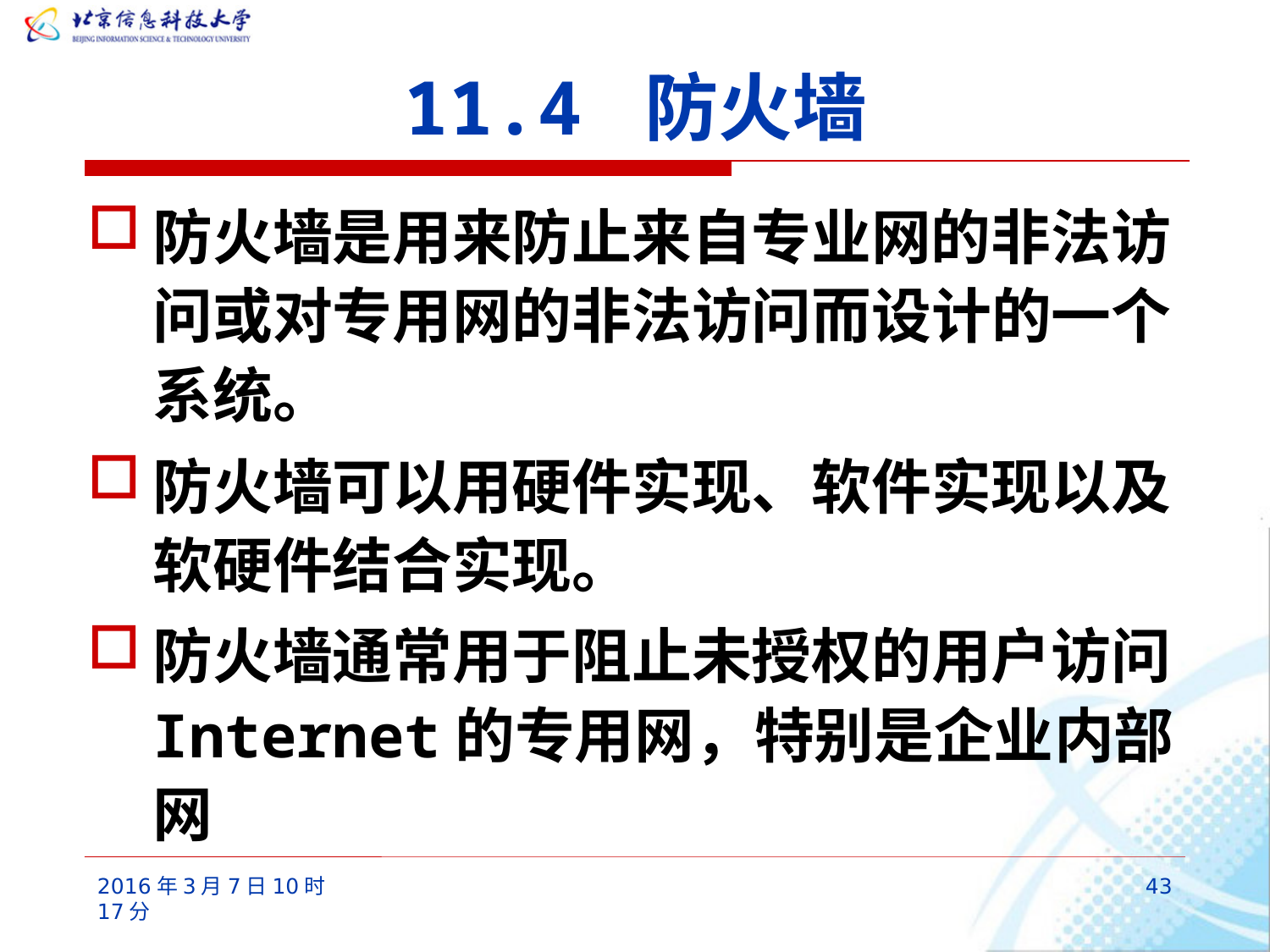

# 11.4 防火墙
防火墙是用来防止来自专业网的非法访问或对专用网的非法访问而设计的一个系统。
防火墙可以用硬件实现、软件实现以及软硬件结合实现。
防火墙通常用于阻止未授权的用户访问Internet的专用网，特别是企业内部网
2016年3月7日10时17分
43